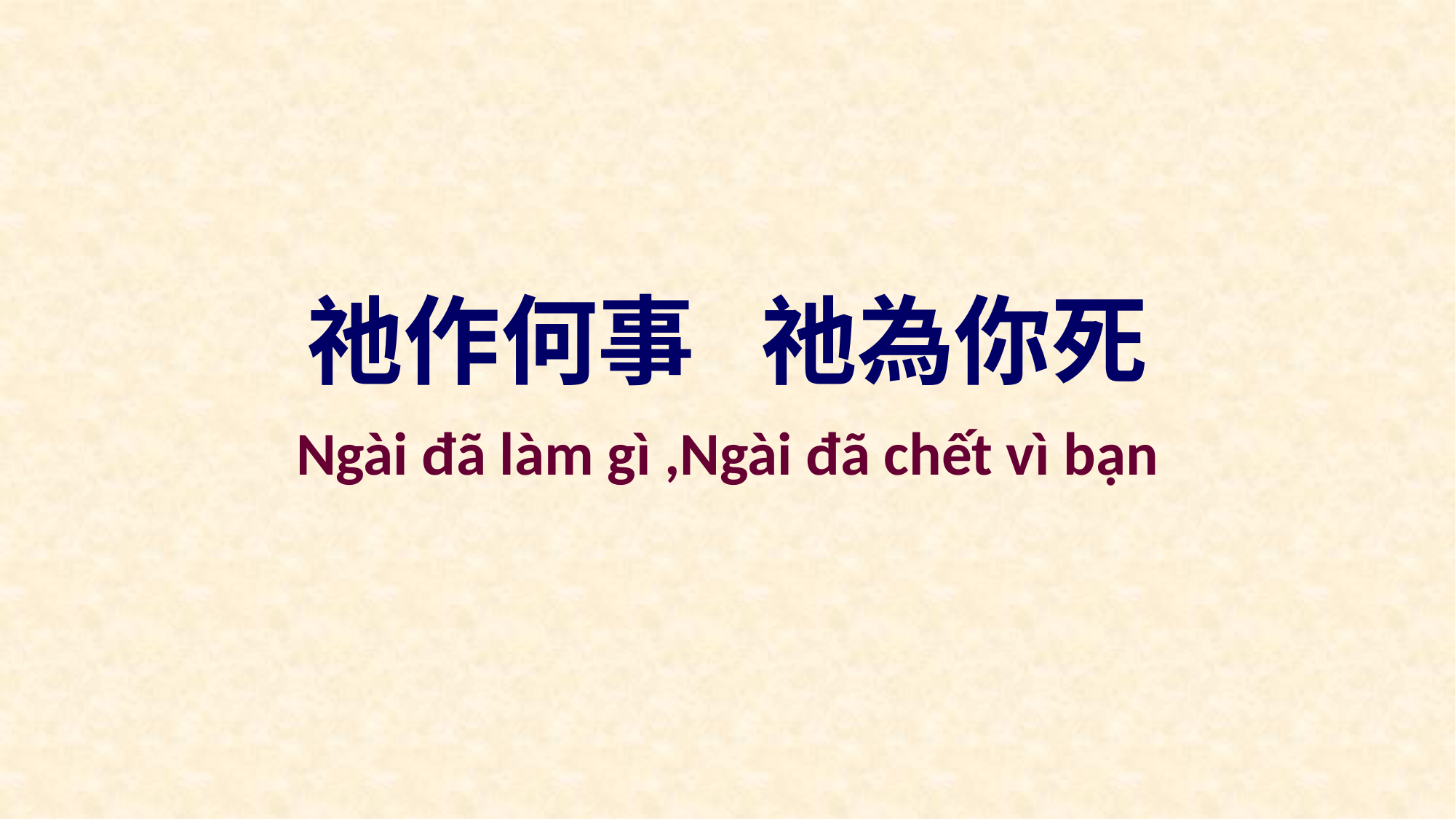

祂作何事   祂為你死
Ngài đã làm gì ,Ngài đã chết vì bạn